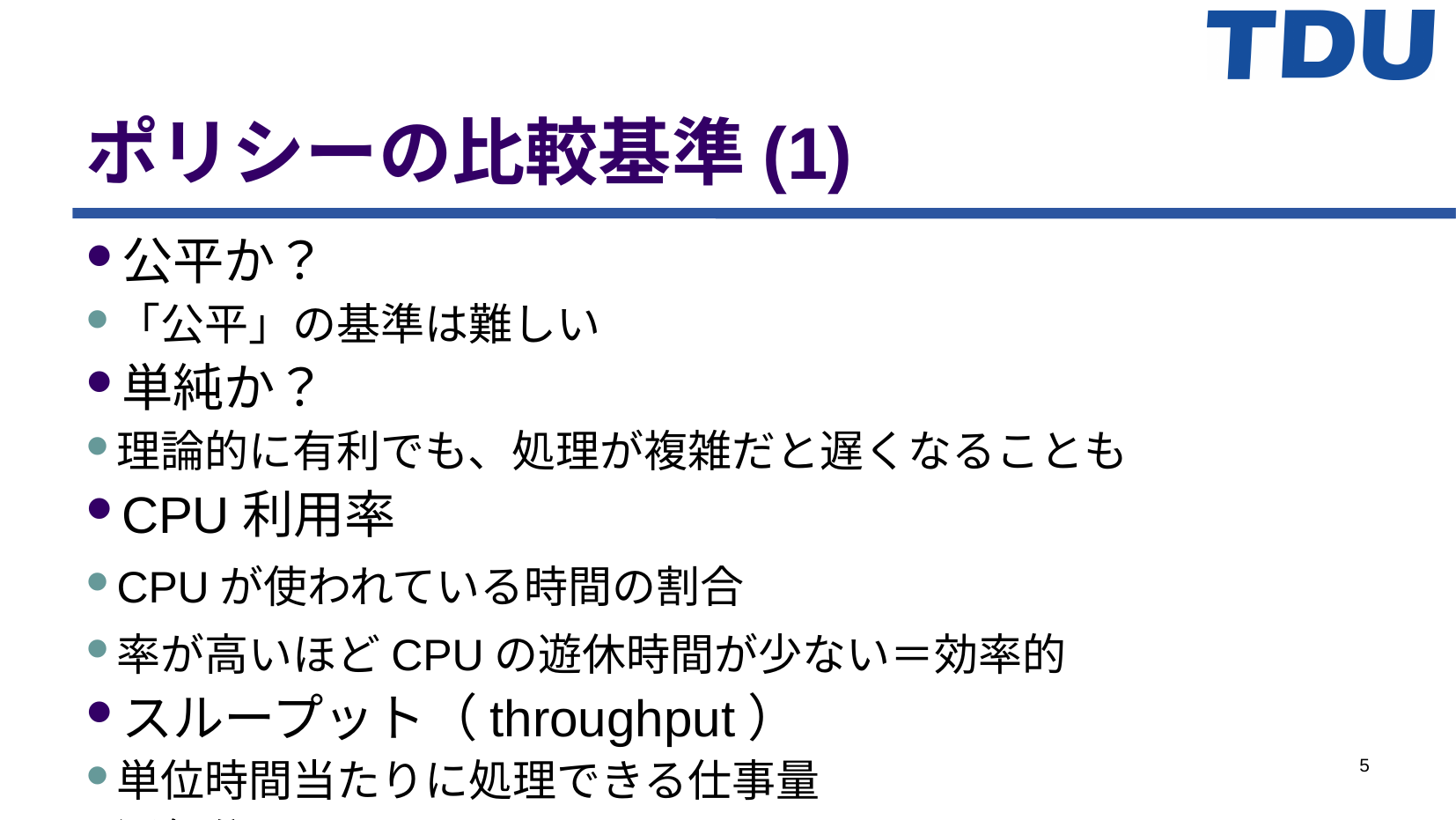

ポリシーの比較基準(1)
公平か？
「公平」の基準は難しい
単純か？
理論的に有利でも、処理が複雑だと遅くなることも
CPU利用率
CPUが使われている時間の割合
率が高いほどCPUの遊休時間が少ない＝効率的
スループット（throughput）
単位時間当たりに処理できる仕事量
通信分野でも用いられる
5